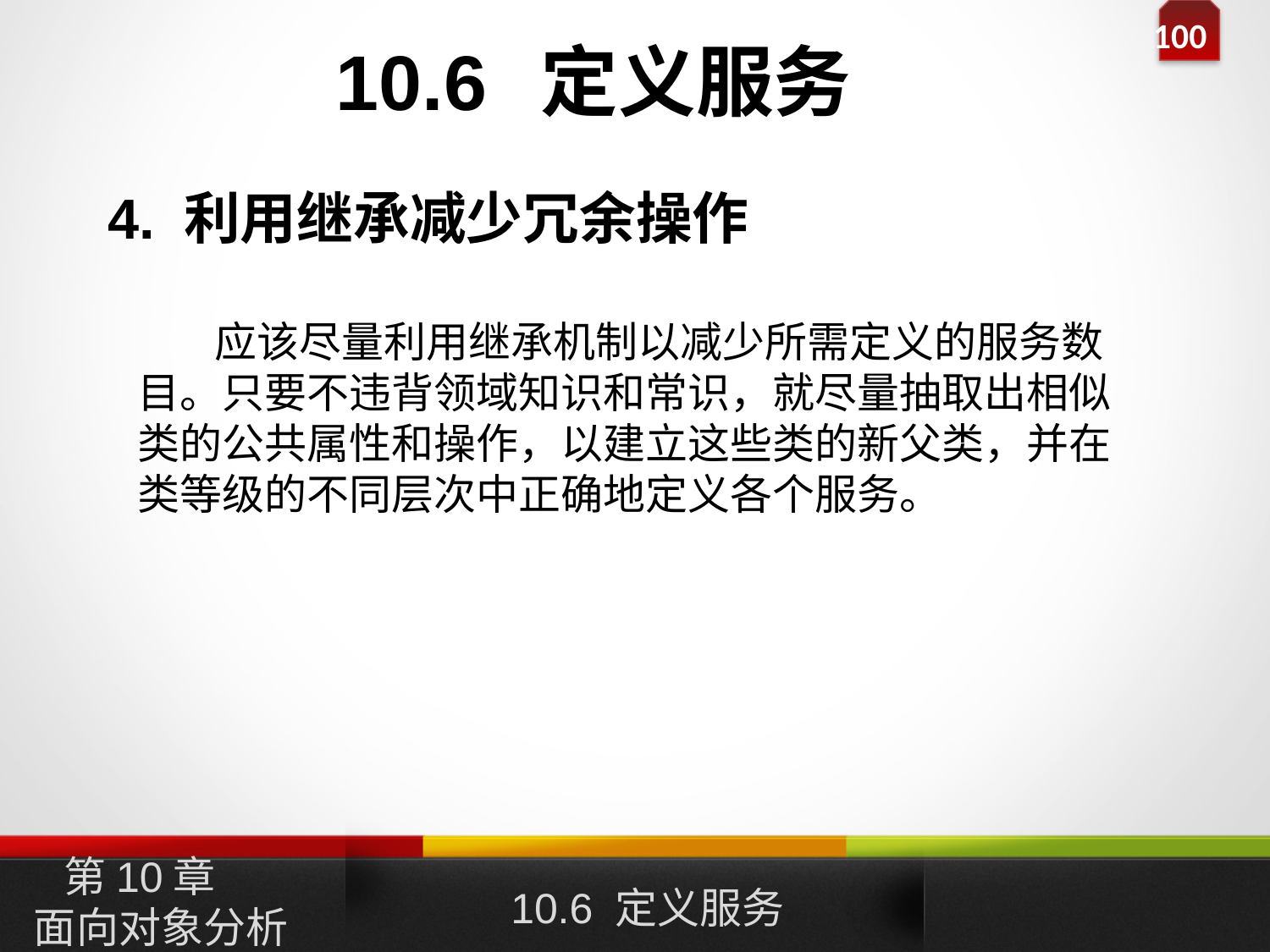

10.6  定义服务
4. 利用继承减少冗余操作
       应该尽量利用继承机制以减少所需定义的服务数目。只要不违背领域知识和常识，就尽量抽取出相似类的公共属性和操作，以建立这些类的新父类，并在类等级的不同层次中正确地定义各个服务。
10.6 定义服务